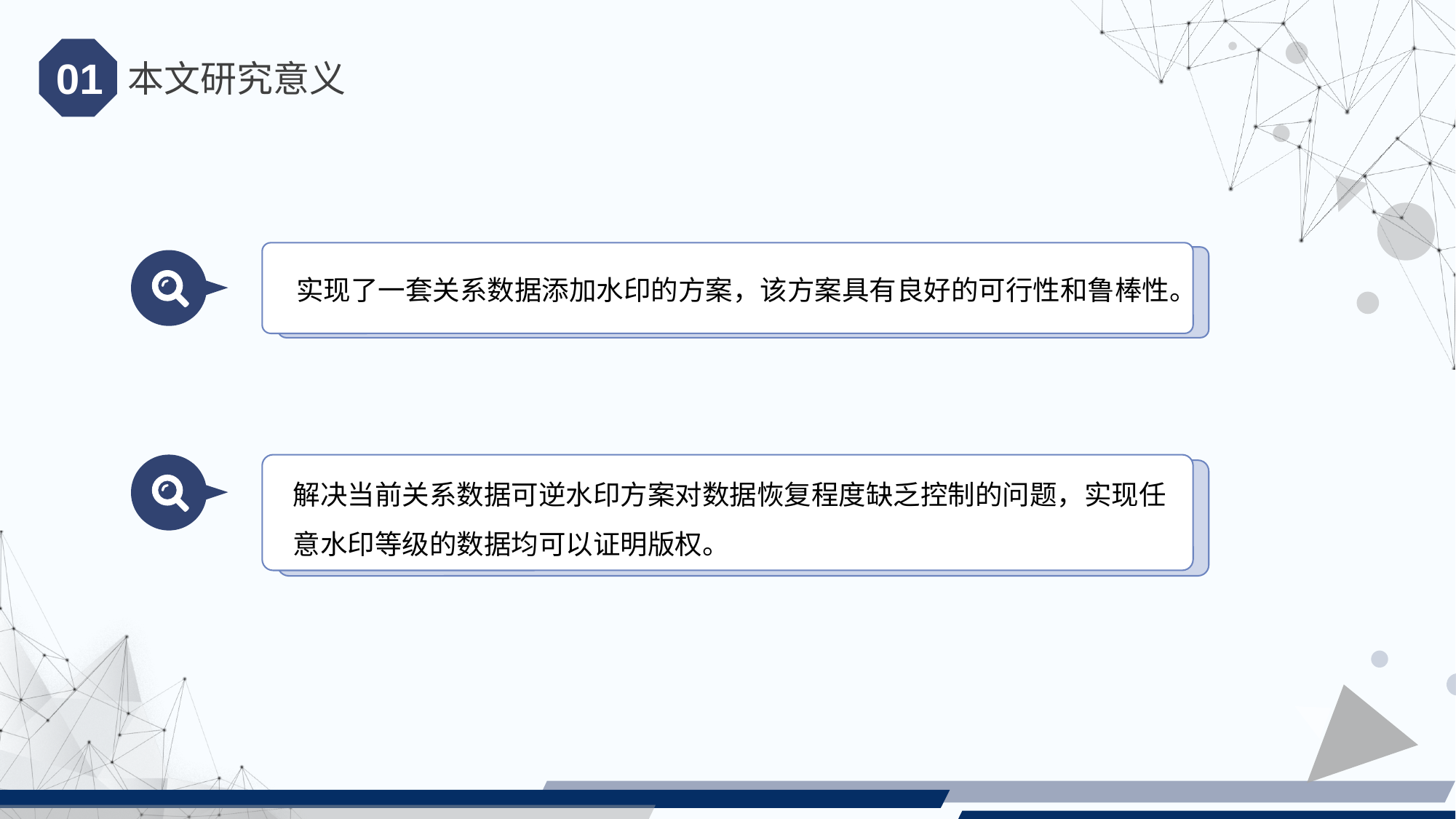

01
本文研究意义

实现了一套关系数据添加水印的方案，该方案具有良好的可行性和鲁棒性。

解决当前关系数据可逆水印方案对数据恢复程度缺乏控制的问题，实现任
意水印等级的数据均可以证明版权。